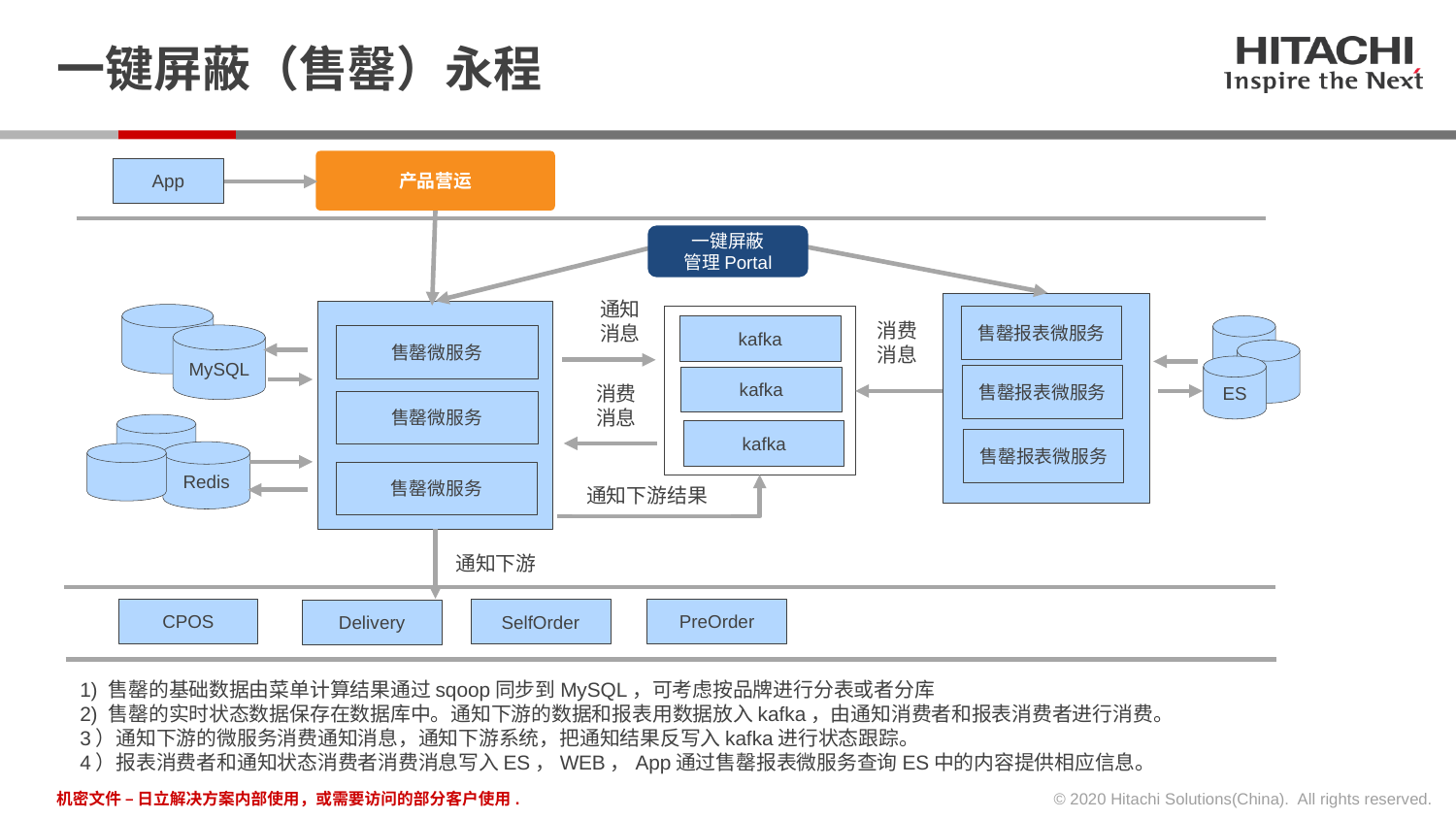

# 一键屏蔽（售罄）永程
产品营运
App
一键屏蔽
管理Portal
通知消息

售罄报表微服务

消费消息
kafka

MySQL
售罄微服务

ES
售罄报表微服务
kafka
消费消息
售罄微服务

kafka
售罄报表微服务
Redis

售罄微服务
通知下游结果
通知下游
CPOS
PreOrder
SelfOrder
Delivery
1) 售罄的基础数据由菜单计算结果通过sqoop同步到MySQL，可考虑按品牌进行分表或者分库
2) 售罄的实时状态数据保存在数据库中。通知下游的数据和报表用数据放入kafka，由通知消费者和报表消费者进行消费。
3）通知下游的微服务消费通知消息，通知下游系统，把通知结果反写入kafka进行状态跟踪。
4）报表消费者和通知状态消费者消费消息写入ES，WEB，App通过售罄报表微服务查询ES中的内容提供相应信息。